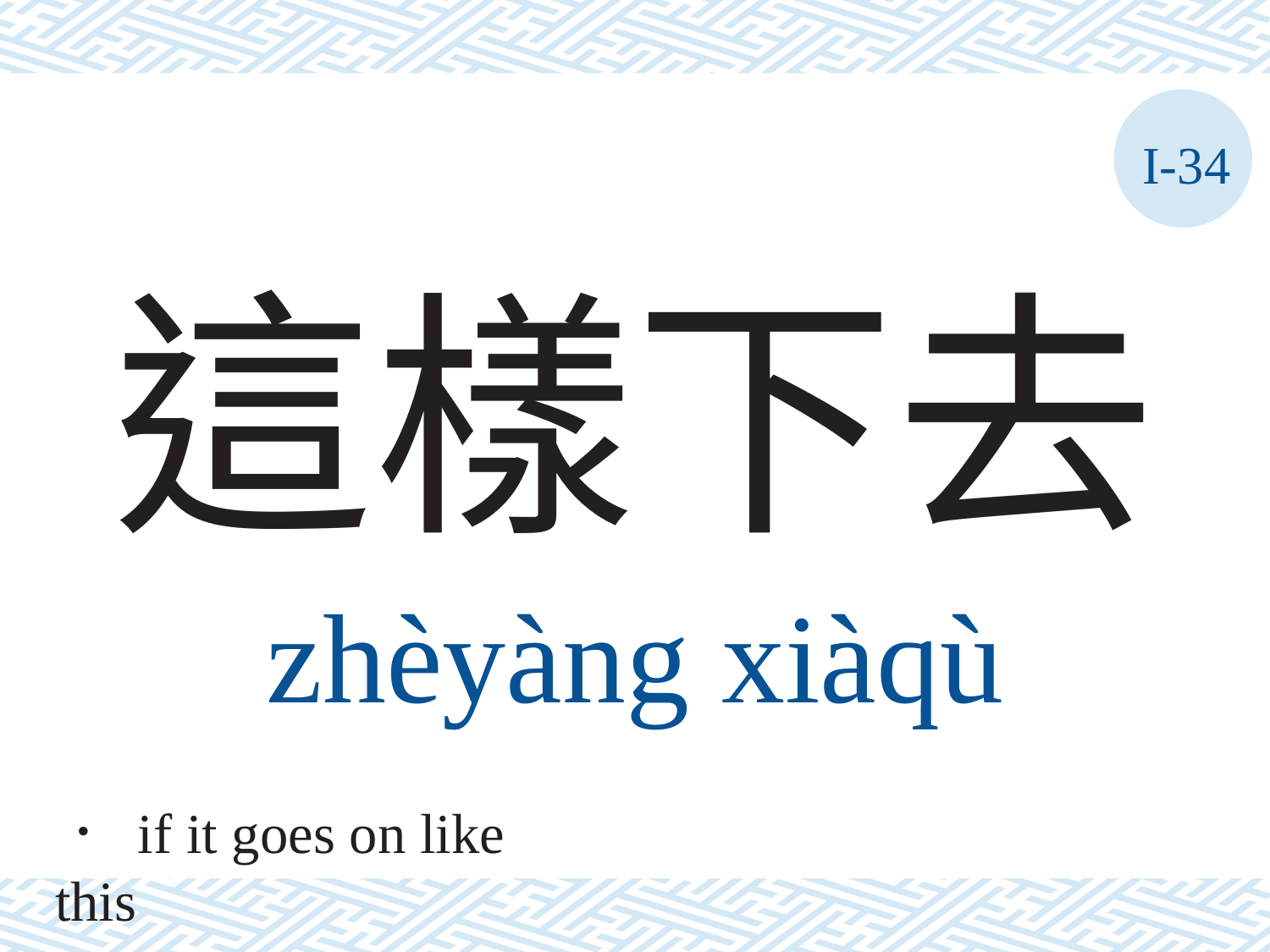

I-34
# 這樣下去
zhèyàng	xiàqù
． if it goes on like this